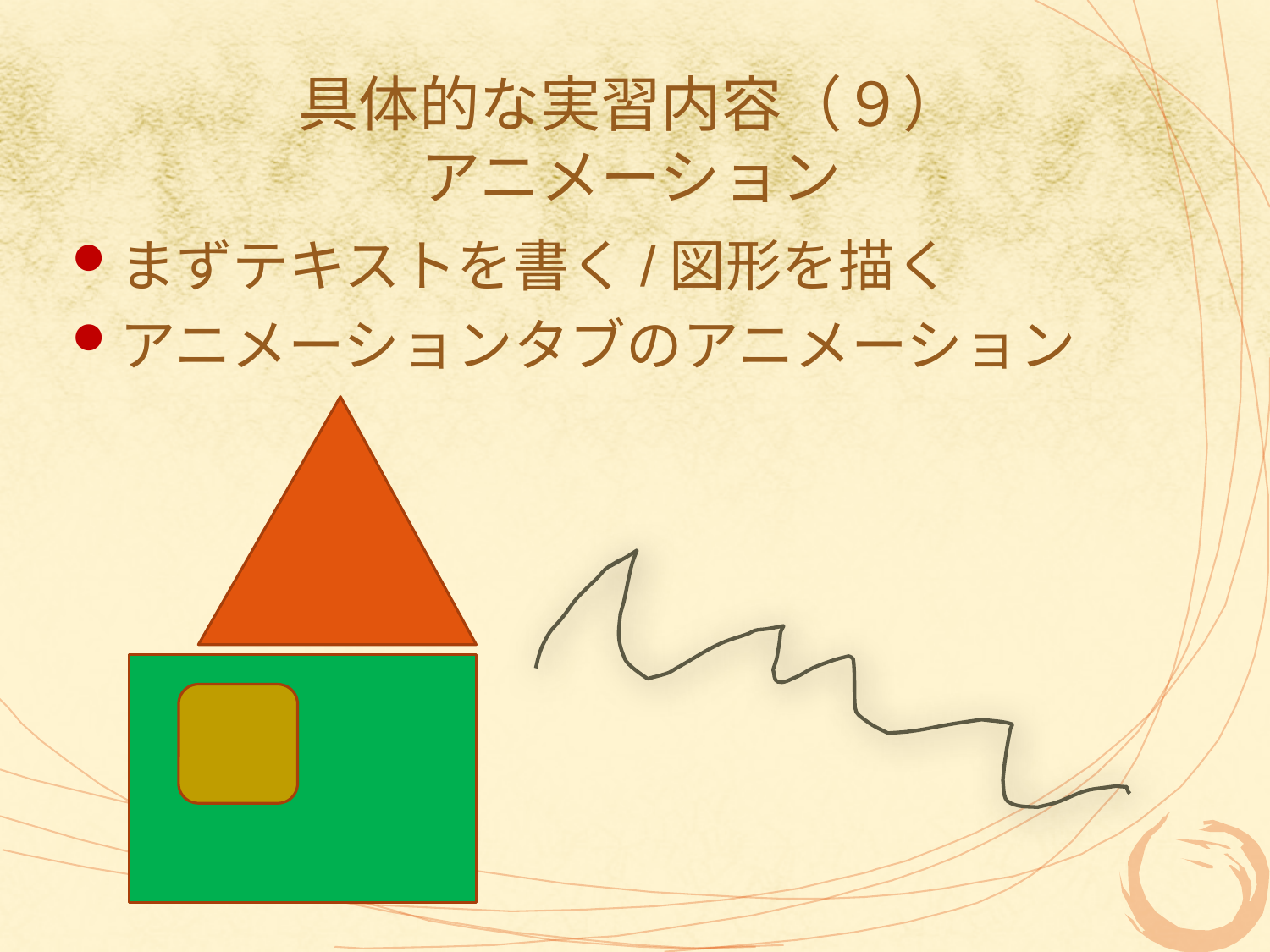

# 具体的な実習内容（９） アニメーション
まずテキストを書く/図形を描く
アニメーションタブのアニメーション